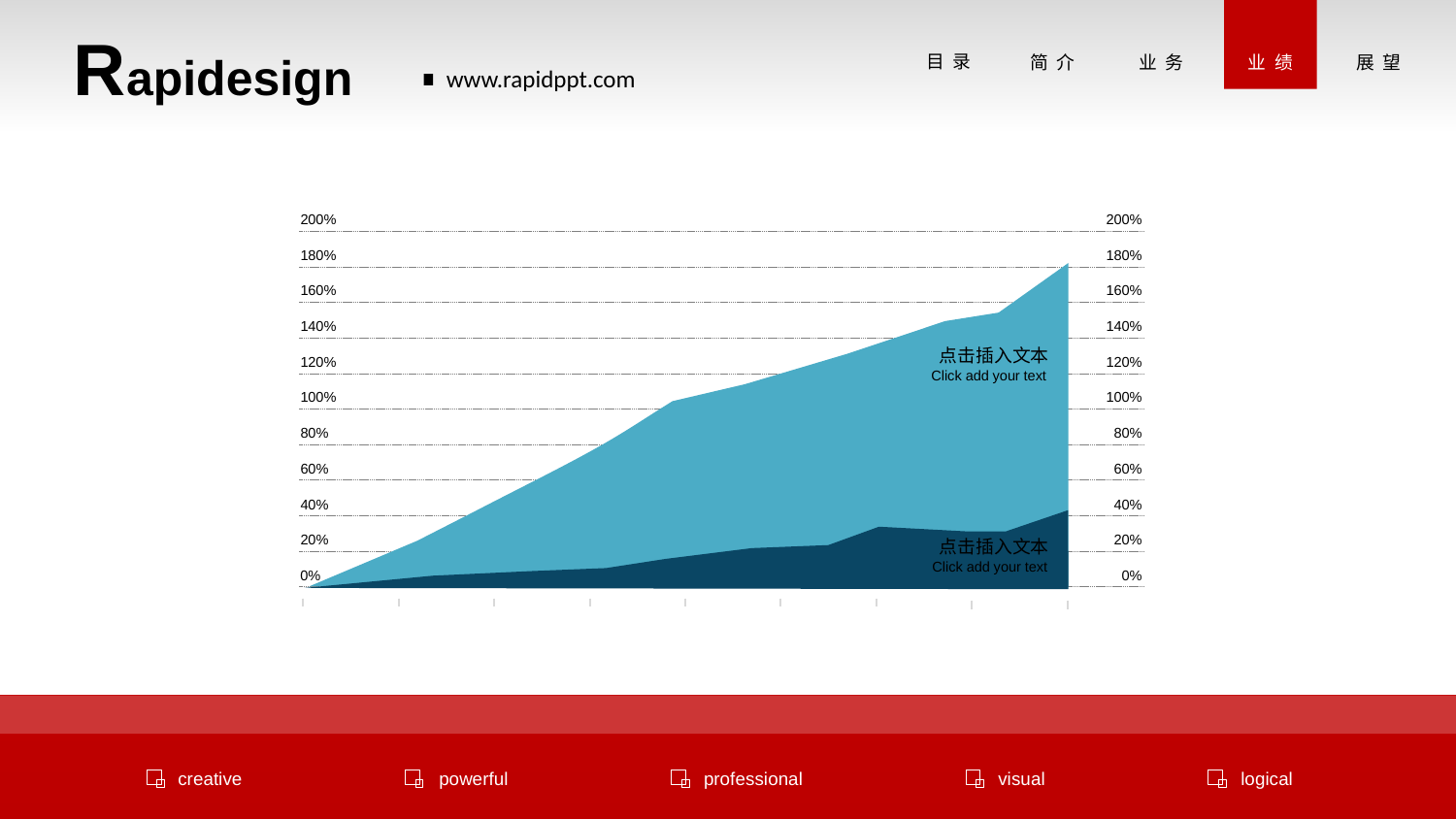

目  录
简  介
业  务
业  绩
展  望
200%
180%
160%
140%
120%
100%
80%
60%
40%
20%
0%
200%
180%
160%
140%
120%
100%
80%
60%
40%
20%
0%

点击插入文本
Click add your text

点击插入文本
Click add your text
2005
2006
2007
2008
2009
2010
2011
2012